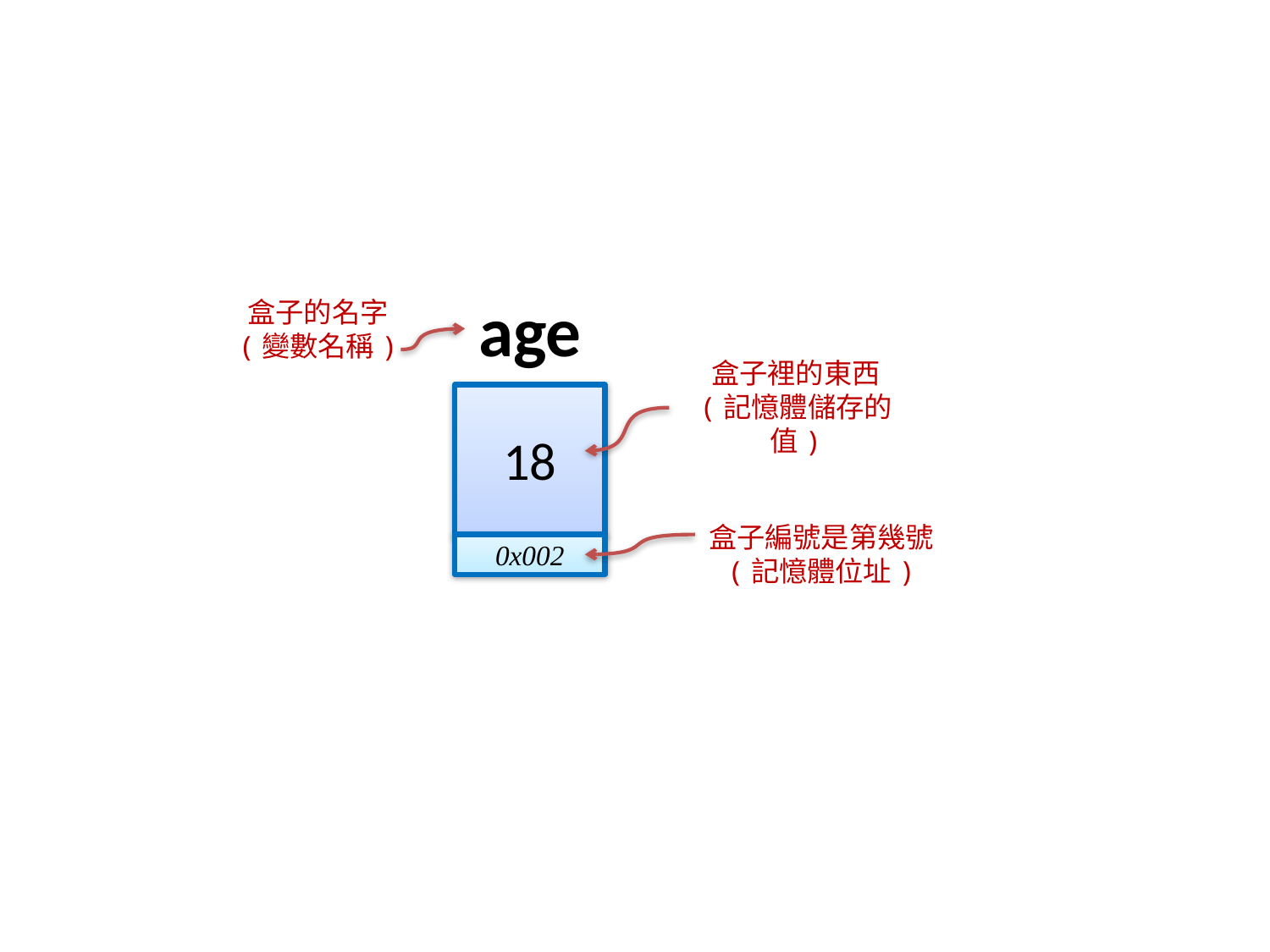

age
18
0x002
盒子的名字
(變數名稱)
盒子裡的東西
(記憶體儲存的值)
盒子編號是第幾號
(記憶體位址)